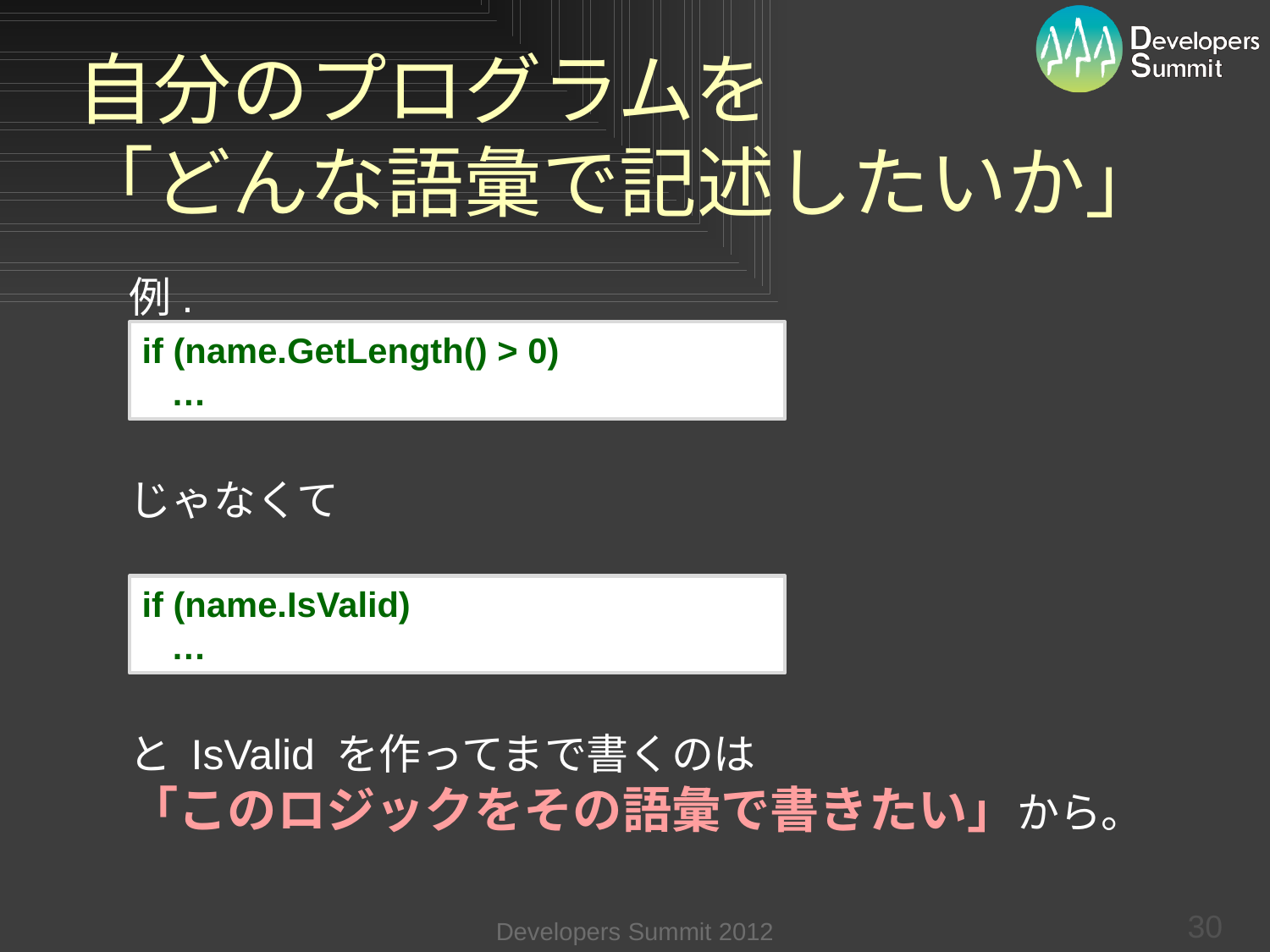

# 自分のプログラムを 「どんな語彙で記述したいか」
例.
if (name.GetLength() > 0)
   …
じゃなくて
if (name.IsValid)
    …
と IsValid を作ってまで書くのは
「このロジックをその語彙で書きたい」から。
if (name.GetLength() > 0)
   …
if (name.IsValid)
   …
30